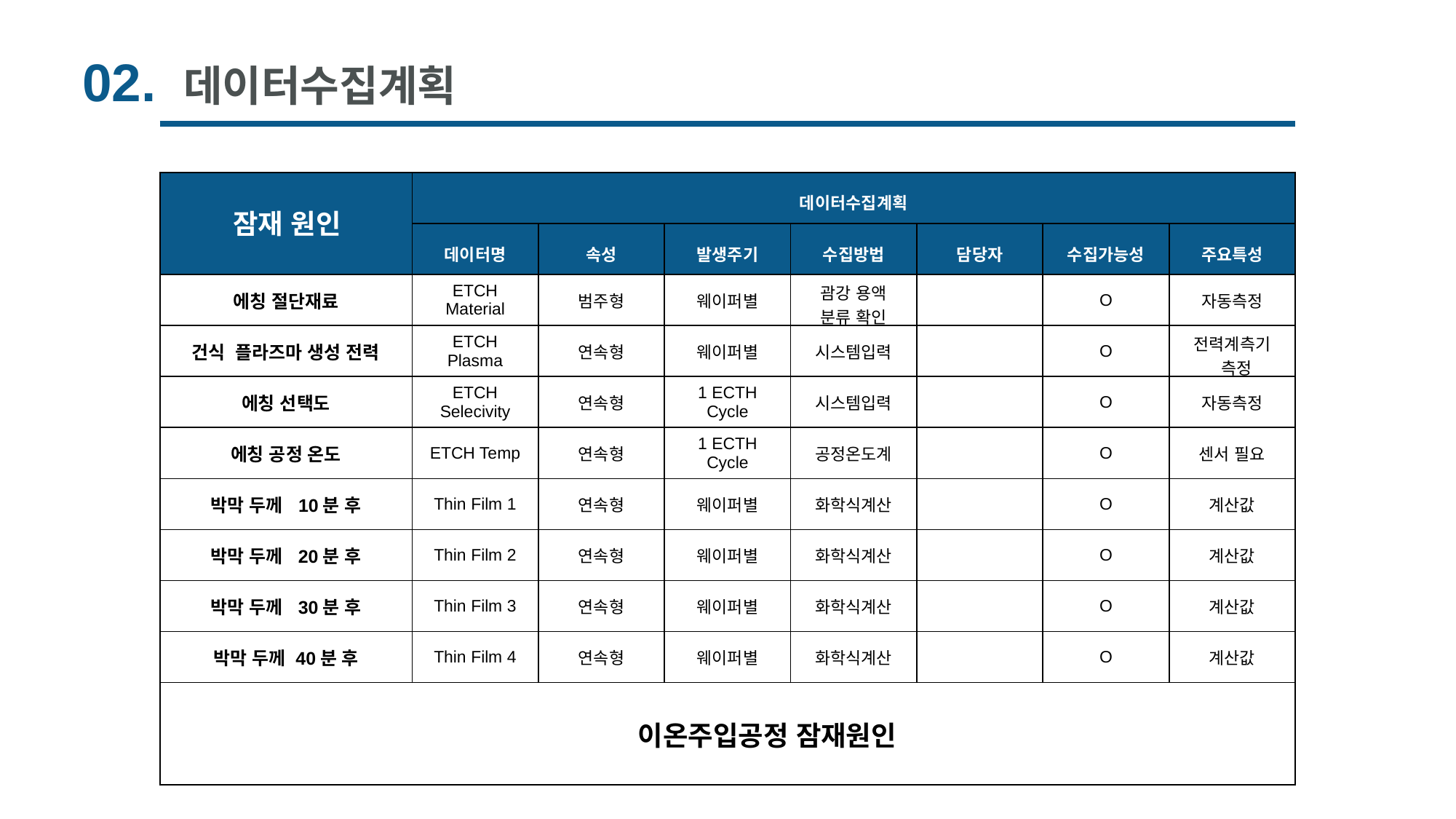

02. 데이터수집계획
|  | 데이터수집계획 |  |  |  |  |  |  |
| --- | --- | --- | --- | --- | --- | --- | --- |
|  | 데이터명 | 속성 | 발생주기 | 수집방법 | 담당자 | 수집가능성 | 주요특성 |
| 에칭 절단재료 | ETCH Material | 범주형 | 웨이퍼별 | 괌강 용액 분류 확인 |  | O | 자동측정 |
| 건식 플라즈마 생성 전력 | ETCH Plasma | 연속형 | 웨이퍼별 | 시스템입력 |  | O | 전력계측기 측정 |
| 에칭 선택도 | ETCH Selecivity | 연속형 | 1 ECTH Cycle | 시스템입력 |  | O | 자동측정 |
| 에칭 공정 온도 | ETCH Temp | 연속형 | 1 ECTH Cycle | 공정온도계 |  | O | 센서 필요 |
| 박막 두께 10분 후 | Thin Film 1 | 연속형 | 웨이퍼별 | 화학식계산 |  | O | 계산값 |
| 박막 두께 20분 후 | Thin Film 2 | 연속형 | 웨이퍼별 | 화학식계산 |  | O | 계산값 |
| 박막 두께 30분 후 | Thin Film 3 | 연속형 | 웨이퍼별 | 화학식계산 |  | O | 계산값 |
| 박막 두께 40분 후 | Thin Film 4 | 연속형 | 웨이퍼별 | 화학식계산 |  | O | 계산값 |
|  |  |  |  |  |  |  |  |
잠재 원인
잠재 원인
이온주입공정 잠재원인